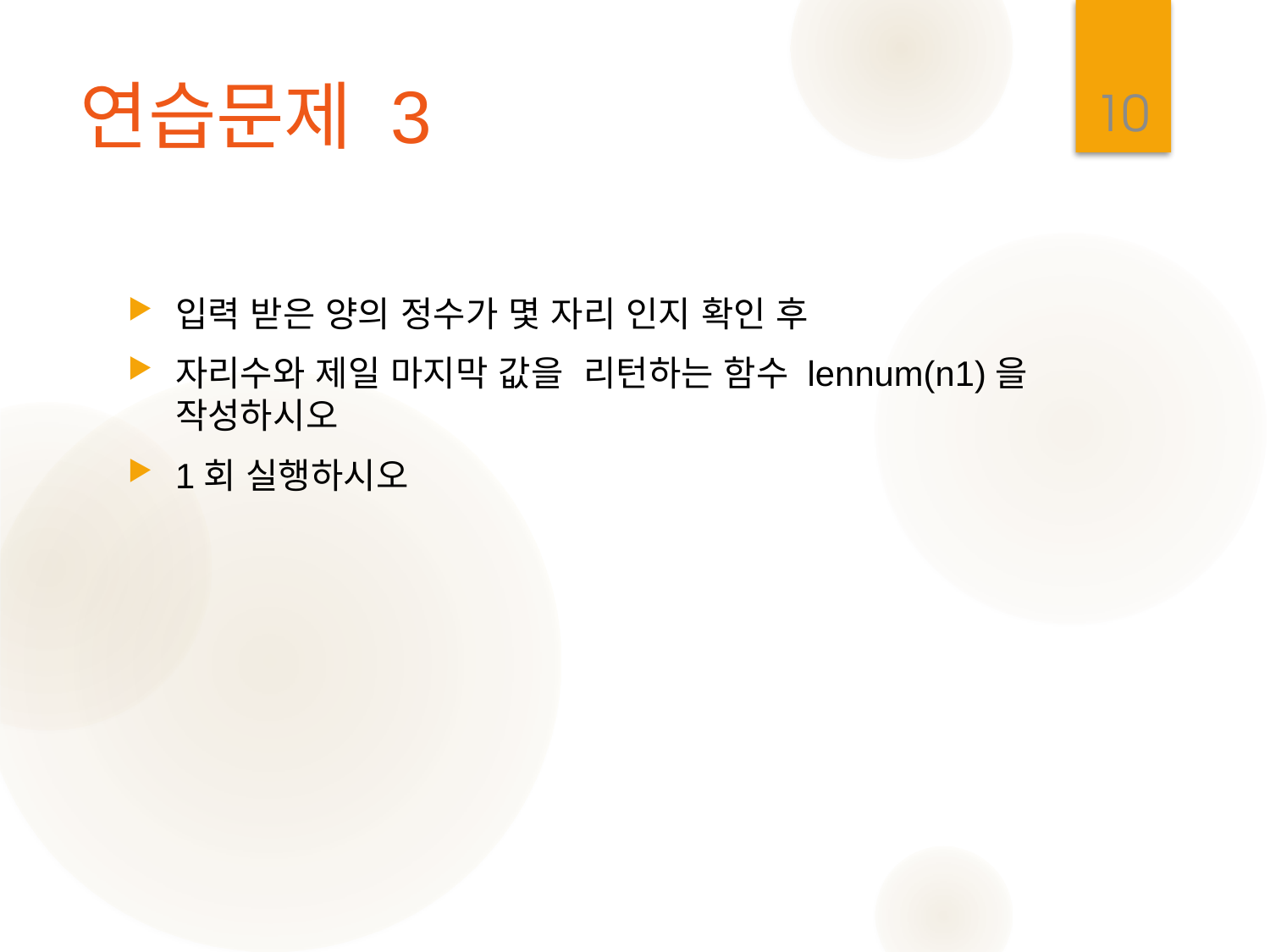

10
# 연습문제 3
입력 받은 양의 정수가 몇 자리 인지 확인 후
자리수와 제일 마지막 값을  리턴하는 함수 lennum(n1)을 작성하시오
1회 실행하시오